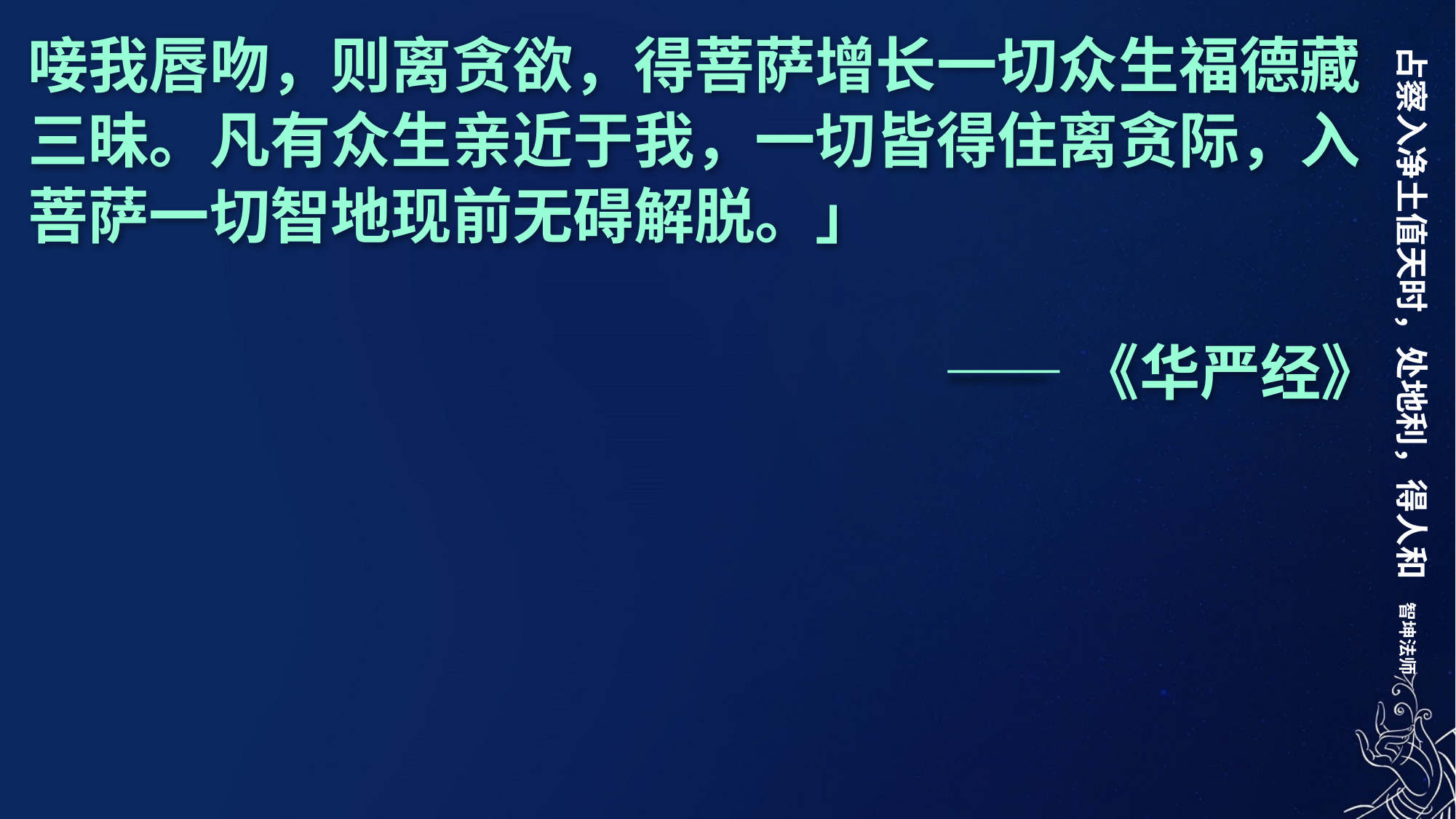

唼我唇吻，则离贪欲，得菩萨增长一切众生福德藏三昧。凡有众生亲近于我，一切皆得住离贪际，入菩萨一切智地现前无碍解脱。」
——《华严经》